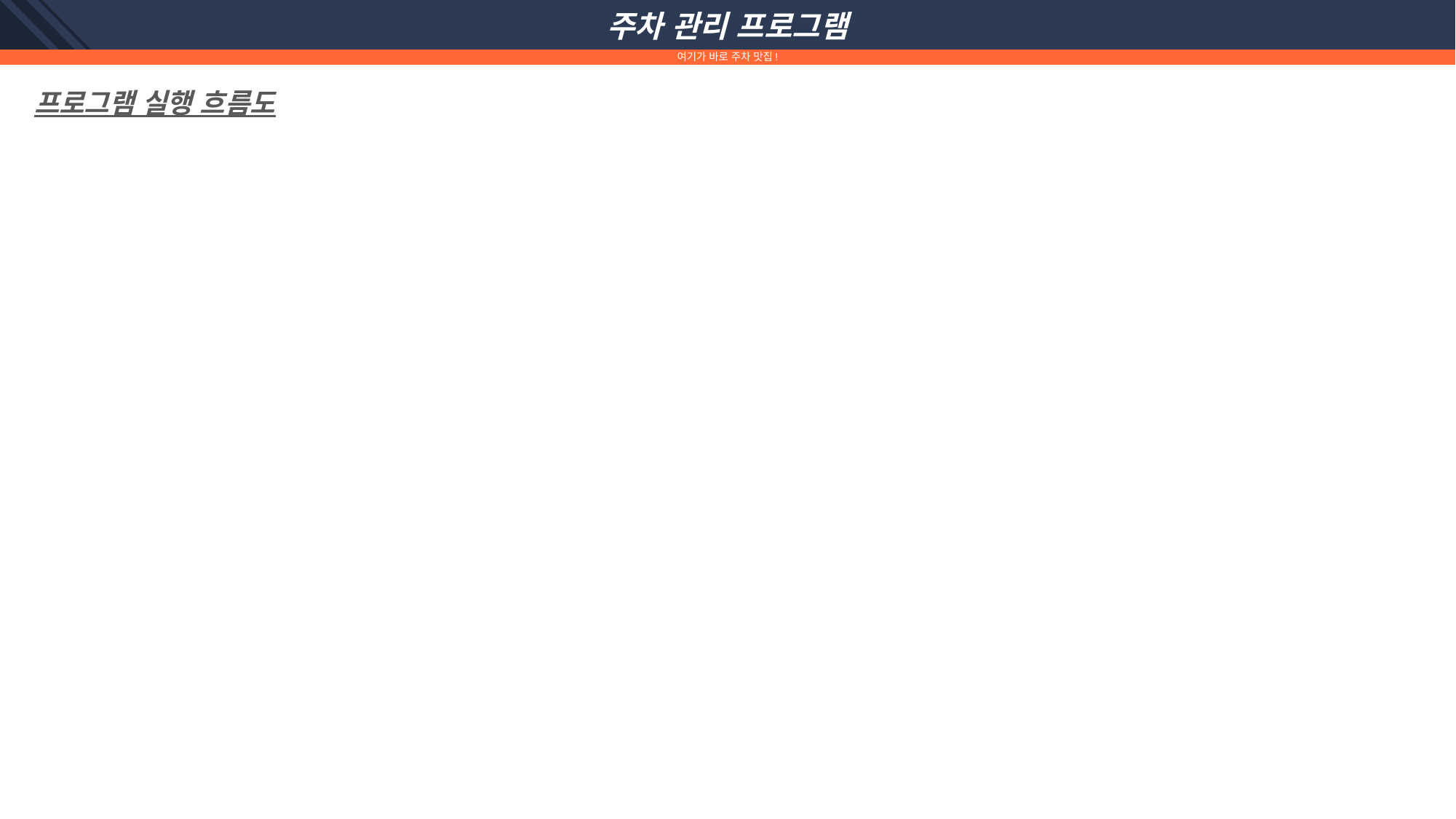

주차 관리 프로그램

여기가 바로 주차 맛집!
프로그램 실행 흐름도